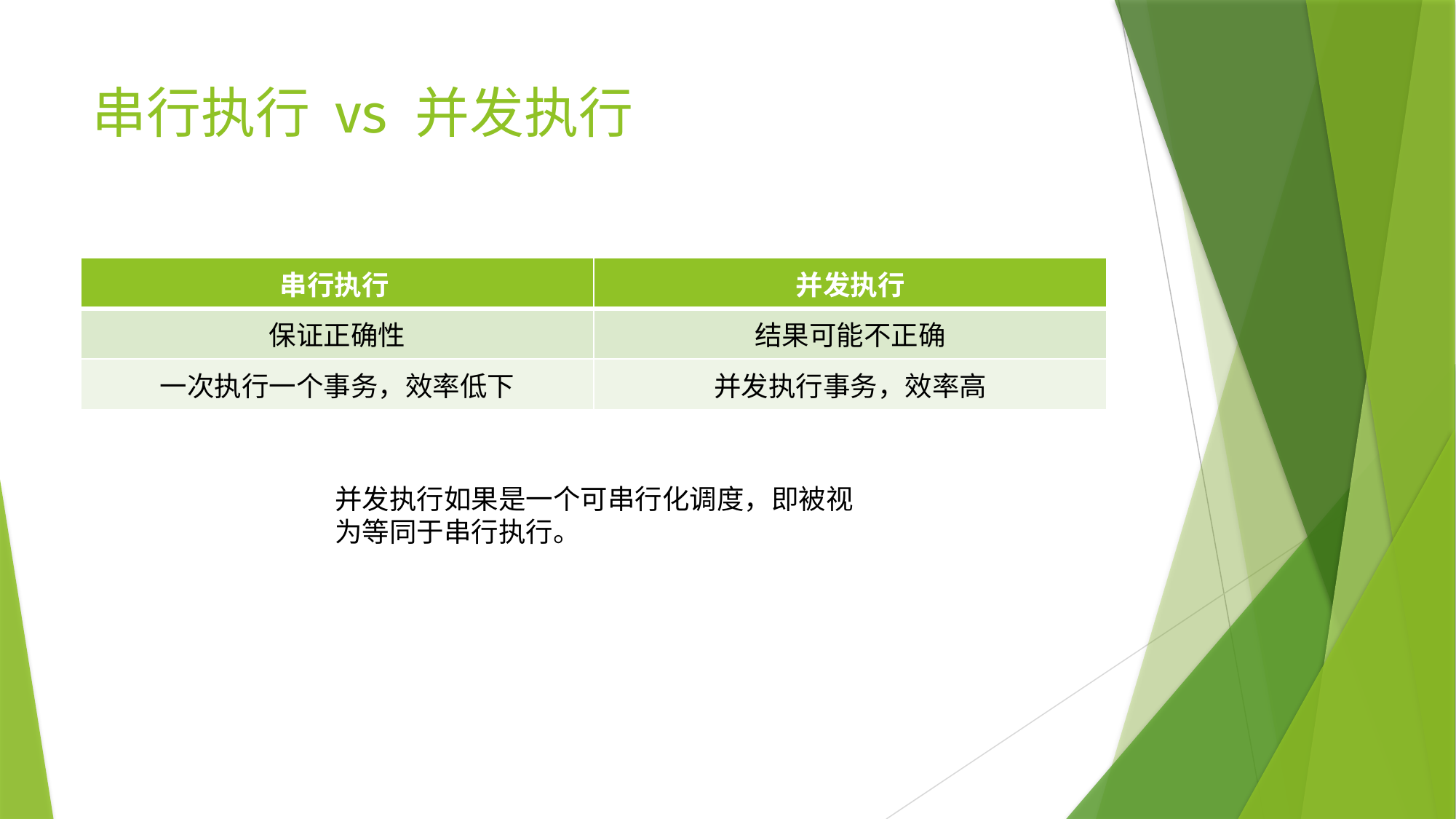

# 串行执行 vs 并发执行
| 串行执行 | 并发执行 |
| --- | --- |
| 保证正确性 | 结果可能不正确 |
| 一次执行一个事务，效率低下 | 并发执行事务，效率高 |
并发执行如果是一个可串行化调度，即被视为等同于串行执行。